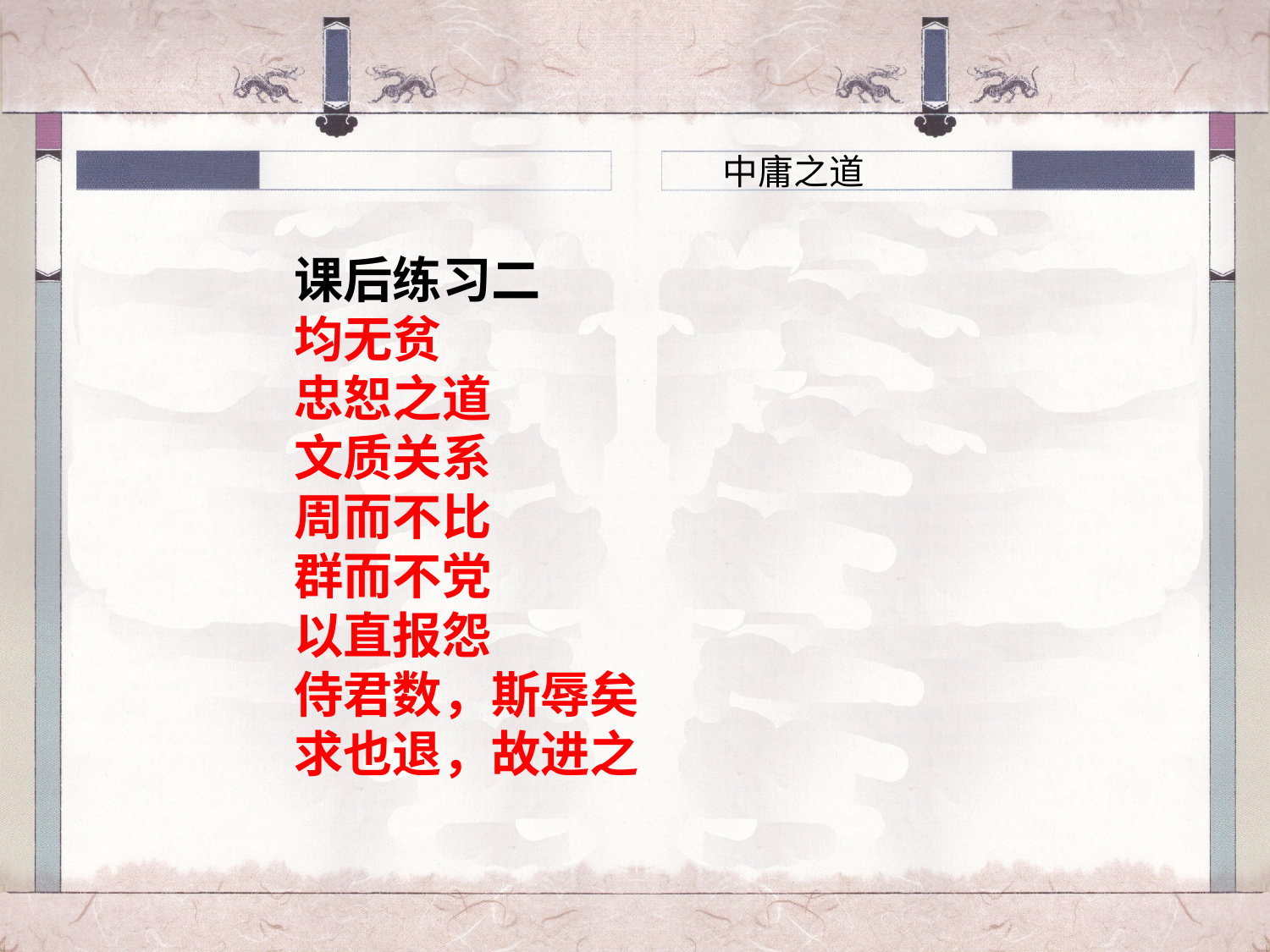

中庸之道
课后练习二
均无贫
忠恕之道
文质关系
周而不比
群而不党
以直报怨
侍君数，斯辱矣
求也退，故进之